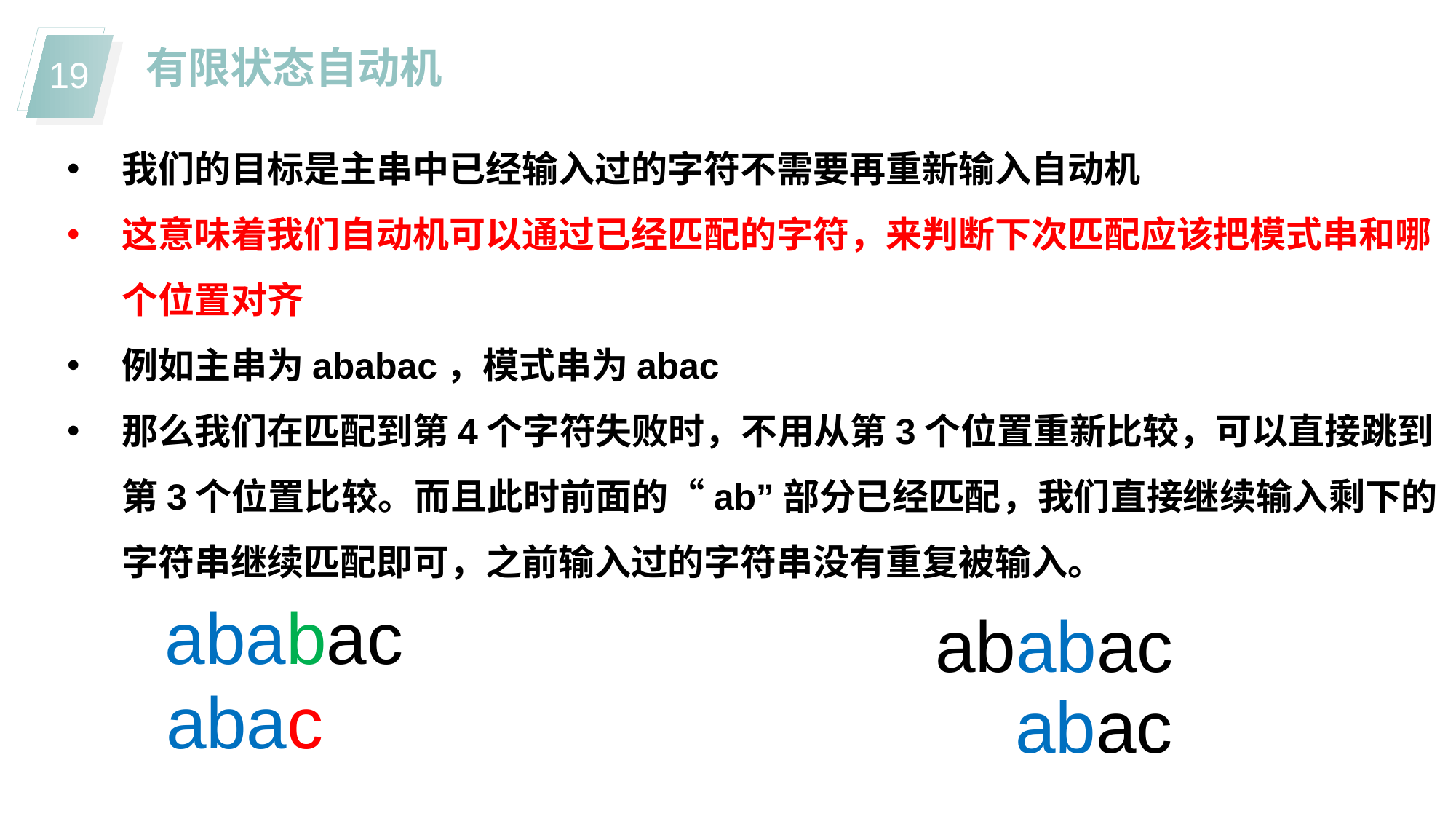

有限状态自动机
我们的目标是主串中已经输入过的字符不需要再重新输入自动机
这意味着我们自动机可以通过已经匹配的字符，来判断下次匹配应该把模式串和哪个位置对齐
例如主串为ababac，模式串为abac
那么我们在匹配到第4个字符失败时，不用从第3个位置重新比较，可以直接跳到第3个位置比较。而且此时前面的“ab”部分已经匹配，我们直接继续输入剩下的字符串继续匹配即可，之前输入过的字符串没有重复被输入。
ababac
ababac
abac
abac